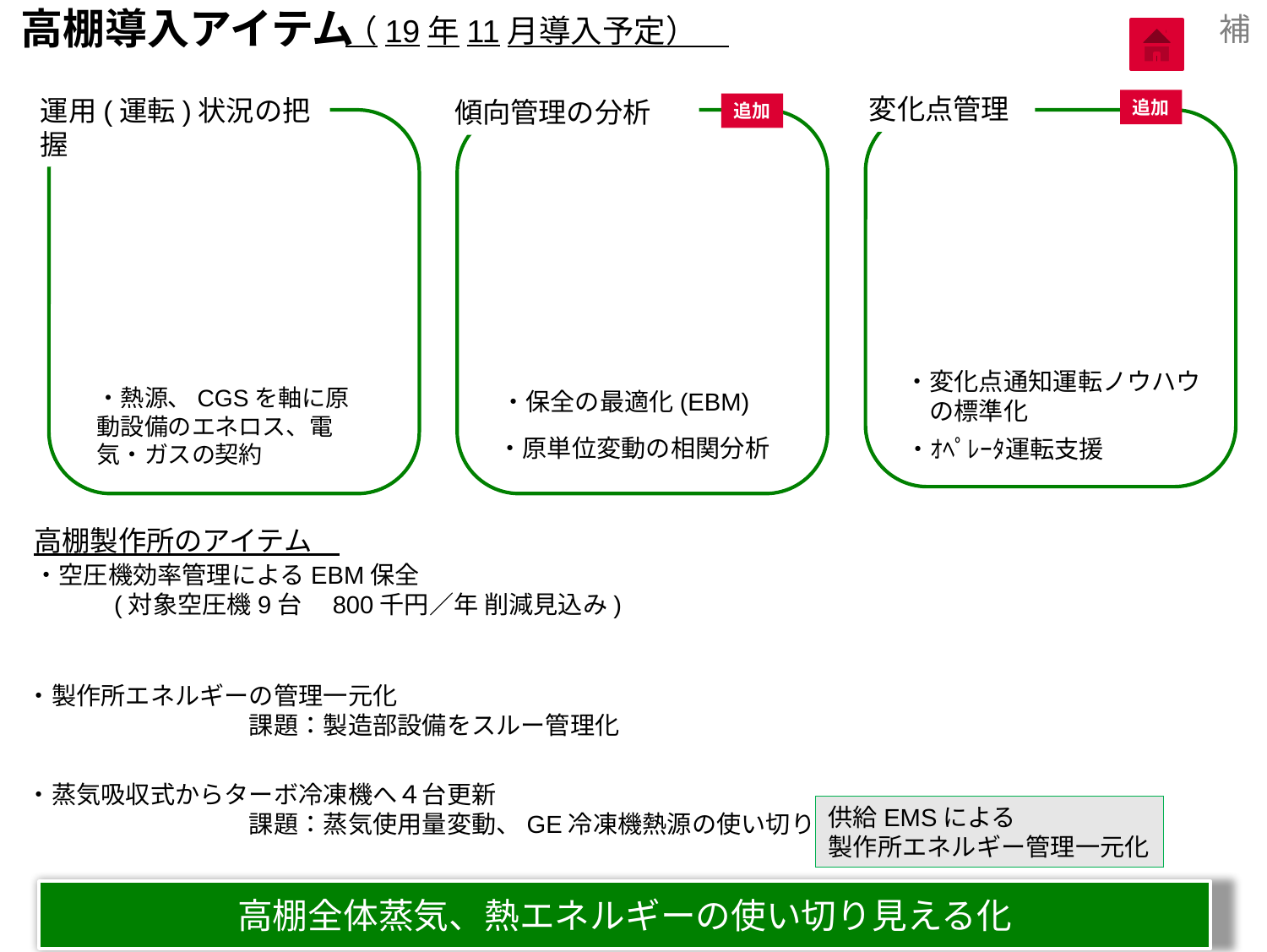

高棚導入アイテム
補
（19年11月導入予定）

変化点管理
運用(運転)状況の把握
傾向管理の分析
追加
追加

・変化点通知運転ノウハウ
　の標準化
・熱源、CGSを軸に原動設備のエネロス、電気・ガスの契約
・保全の最適化(EBM)
・原単位変動の相関分析
・ｵﾍﾟﾚｰﾀ運転支援
高棚製作所のアイテム
・空圧機効率管理によるEBM保全
　　　(対象空圧機9台　800千円／年 削減見込み)
・製作所エネルギーの管理一元化
　　　　　　　　　課題：製造部設備をスルー管理化
・蒸気吸収式からターボ冷凍機へ４台更新
　　　　　　　　　課題：蒸気使用量変動、GE冷凍機熱源の使い切り
供給EMSによる
製作所エネルギー管理一元化
高棚全体蒸気、熱エネルギーの使い切り見える化